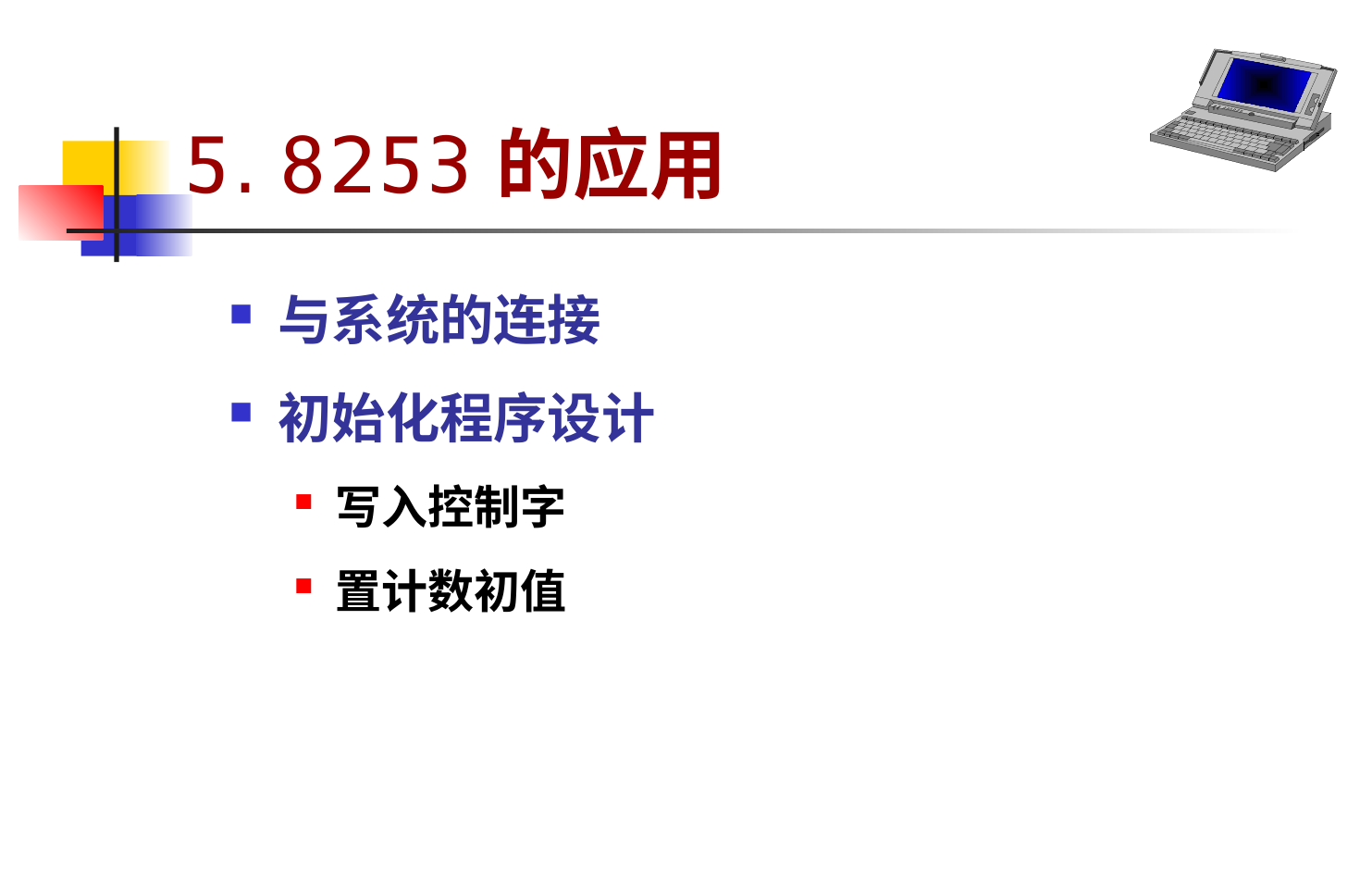

# 5. 8253的应用
与系统的连接
初始化程序设计
写入控制字
置计数初值
29